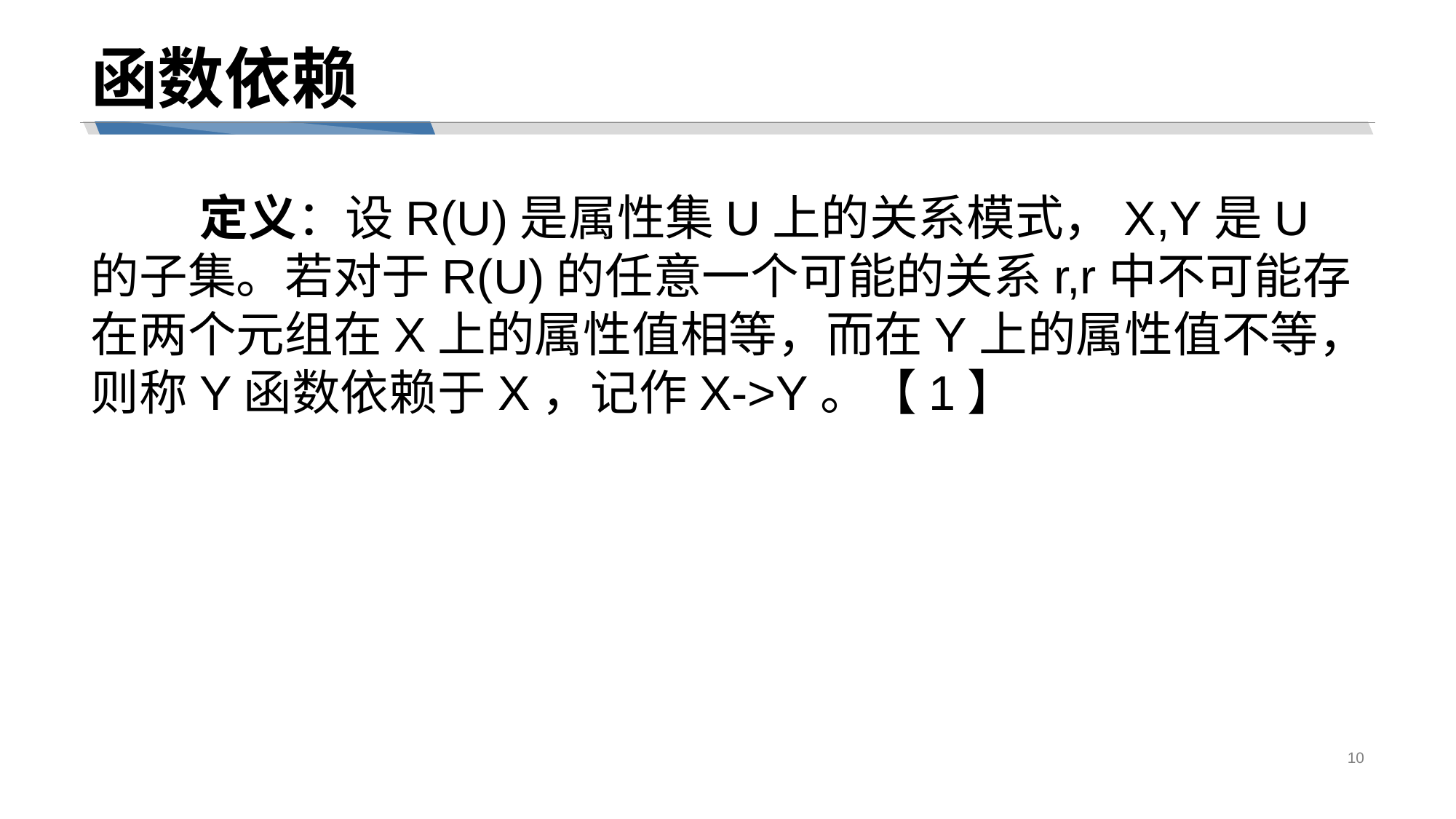

# 函数依赖
	定义：设R(U)是属性集U上的关系模式，X,Y是U的子集。若对于R(U)的任意一个可能的关系r,r中不可能存在两个元组在X上的属性值相等，而在Y上的属性值不等，则称Y函数依赖于X，记作X->Y。【1】
10